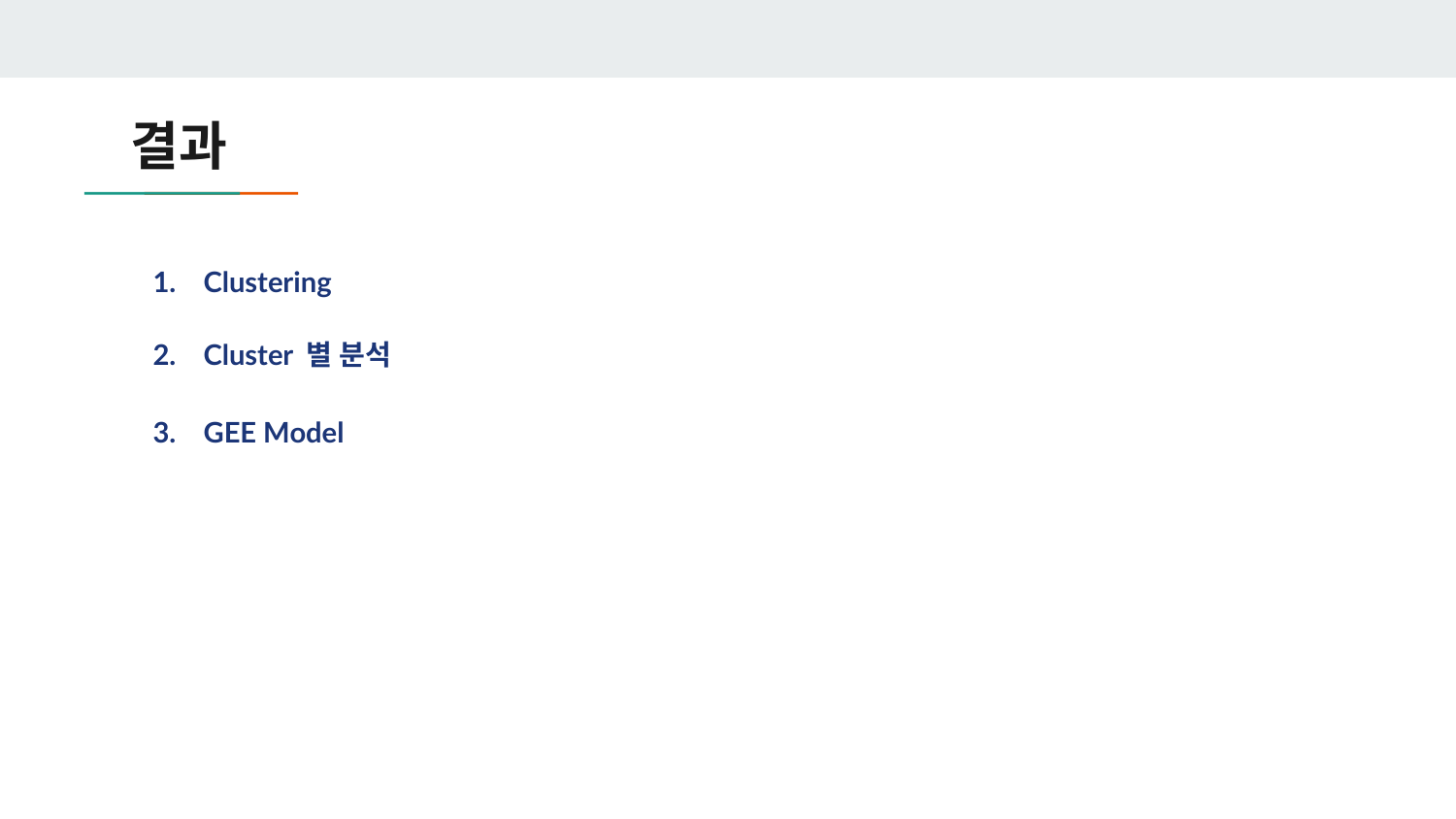

# 결과
Clustering
Cluster 별 분석
GEE Model